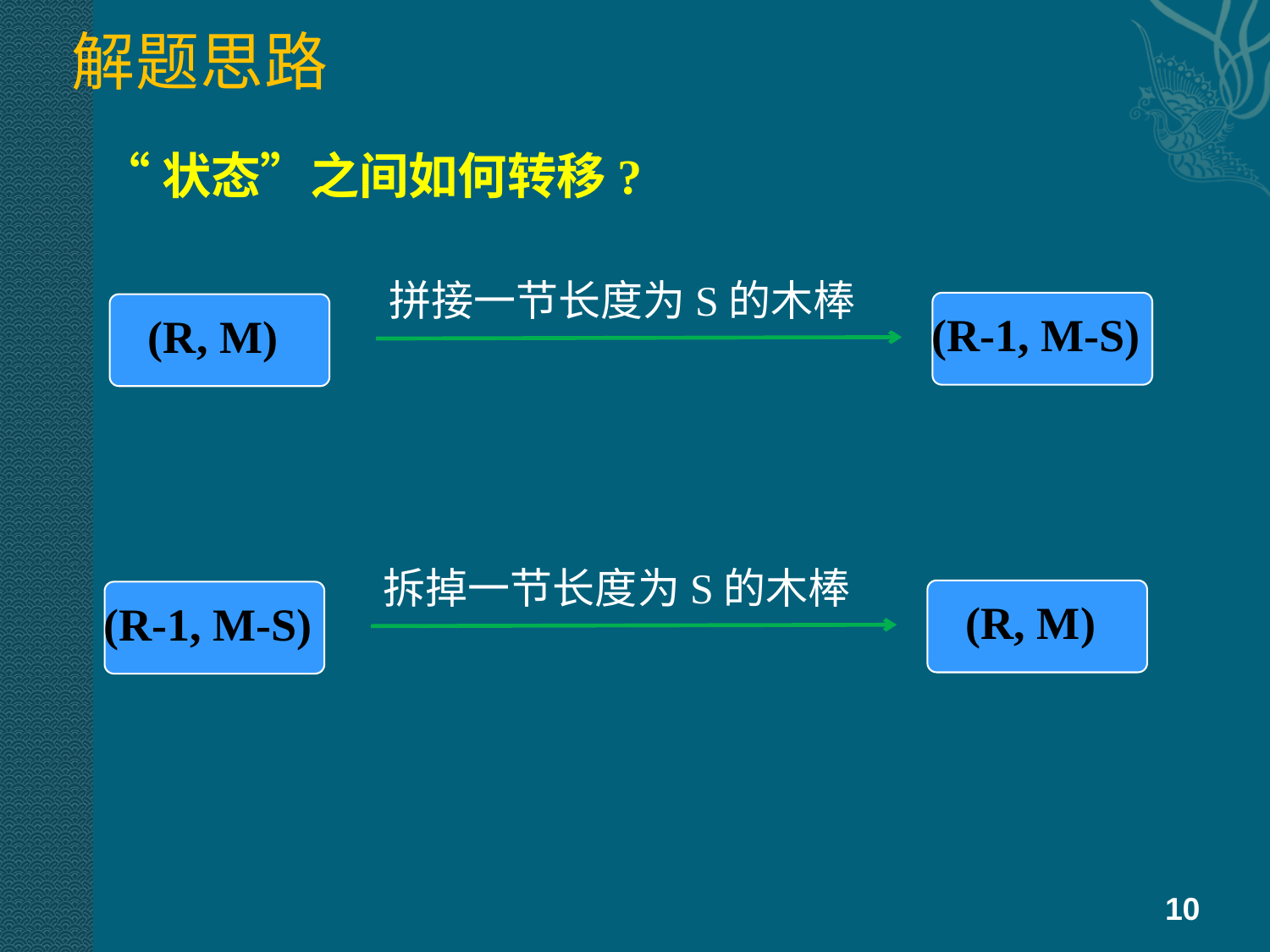

# 解题思路
“状态”之间如何转移?

拼接一节长度为S的木棒
(R-1, M-S)

(R, M)

拆掉一节长度为S的木棒
(R, M)

(R-1, M-S)

10